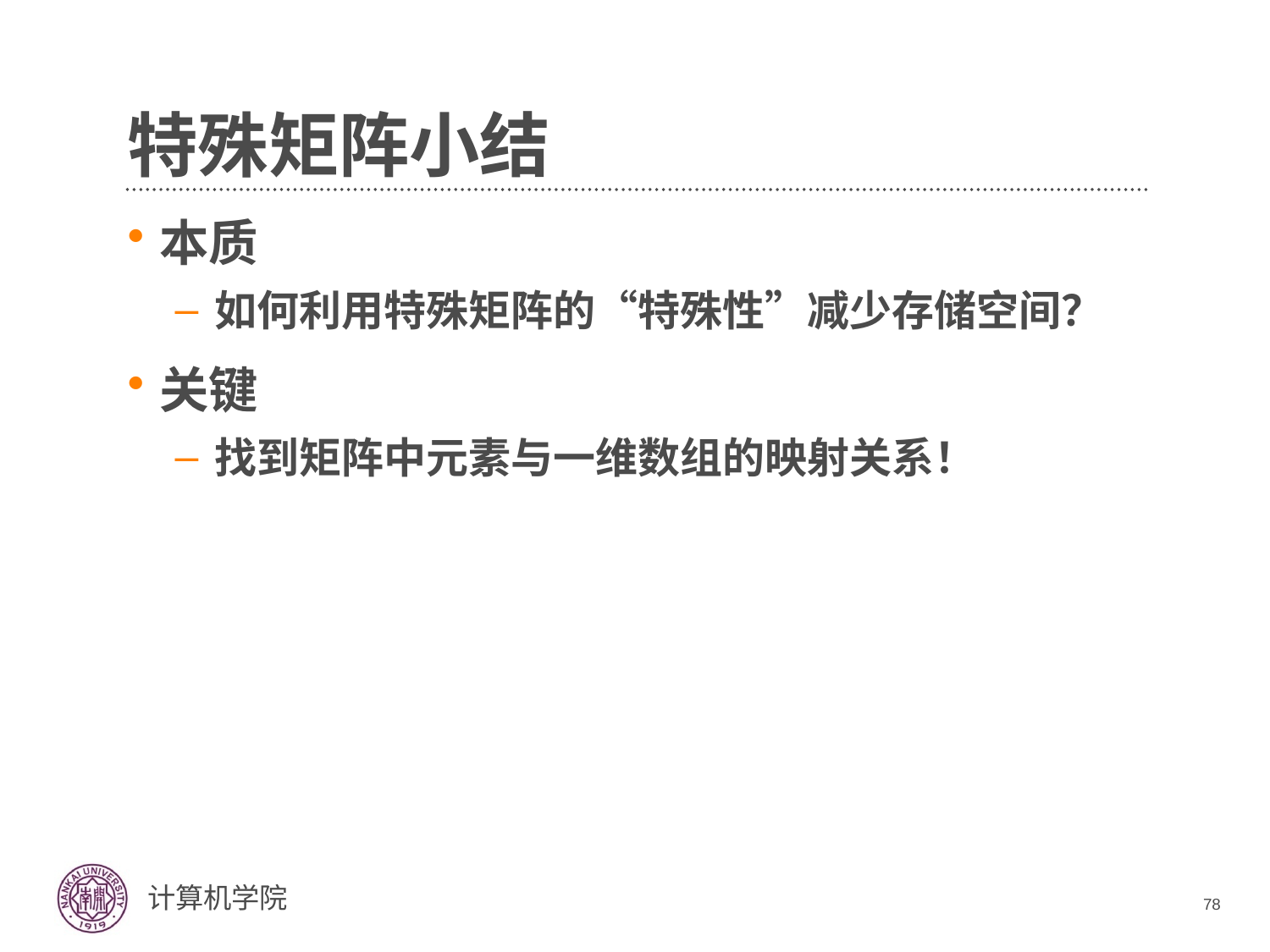

# 特殊矩阵小结
本质
如何利用特殊矩阵的“特殊性”减少存储空间？
关键
找到矩阵中元素与一维数组的映射关系！
78